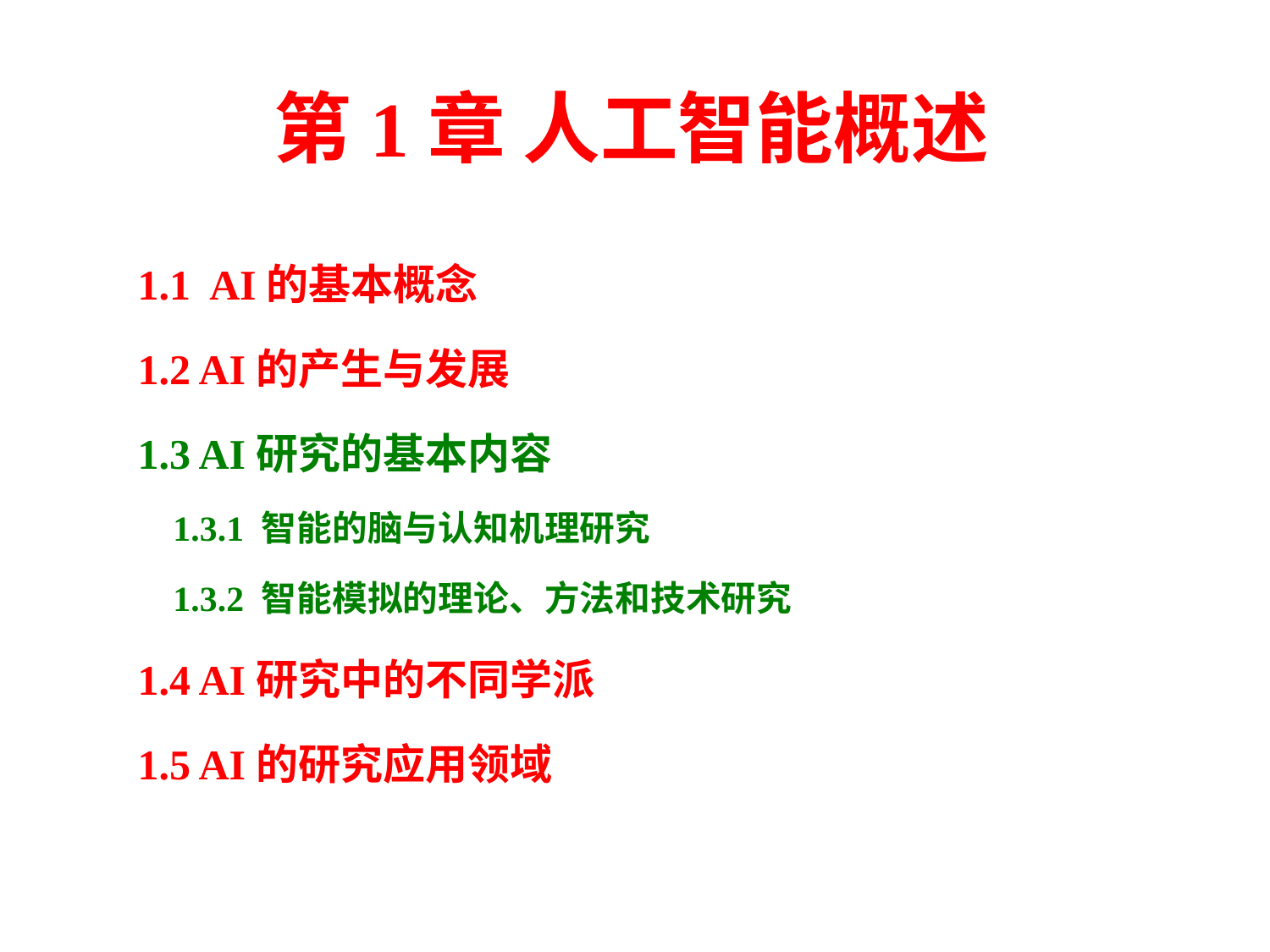

# 第1章 人工智能概述
1.1  AI的基本概念
1.2 AI的产生与发展
1.3 AI研究的基本内容
    1.3.1 智能的脑与认知机理研究
    1.3.2 智能模拟的理论、方法和技术研究
1.4 AI研究中的不同学派
1.5 AI的研究应用领域
24